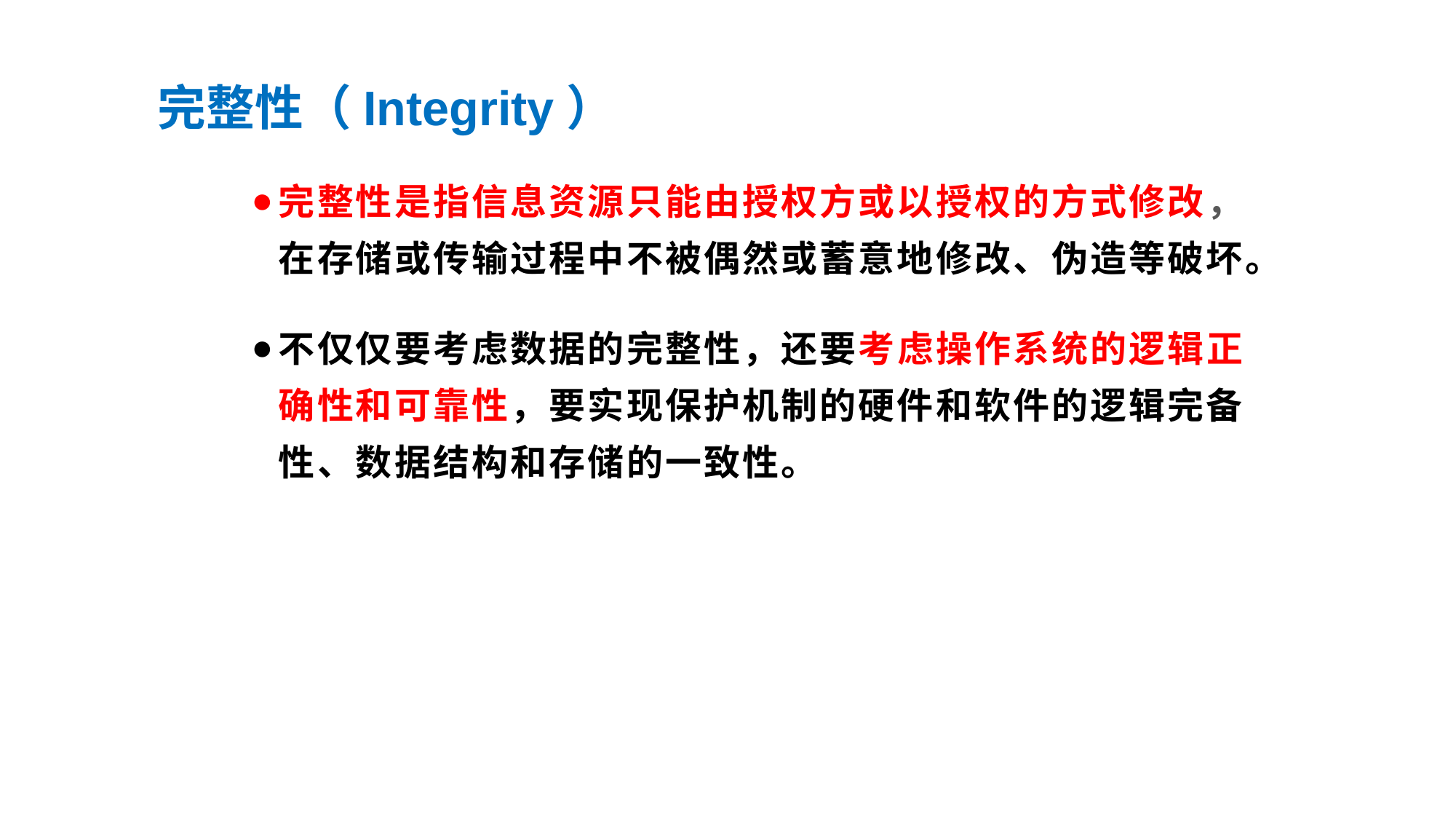

完整性（Integrity）
完整性是指信息资源只能由授权方或以授权的方式修改，在存储或传输过程中不被偶然或蓄意地修改、伪造等破坏。
不仅仅要考虑数据的完整性，还要考虑操作系统的逻辑正确性和可靠性，要实现保护机制的硬件和软件的逻辑完备性、数据结构和存储的一致性。